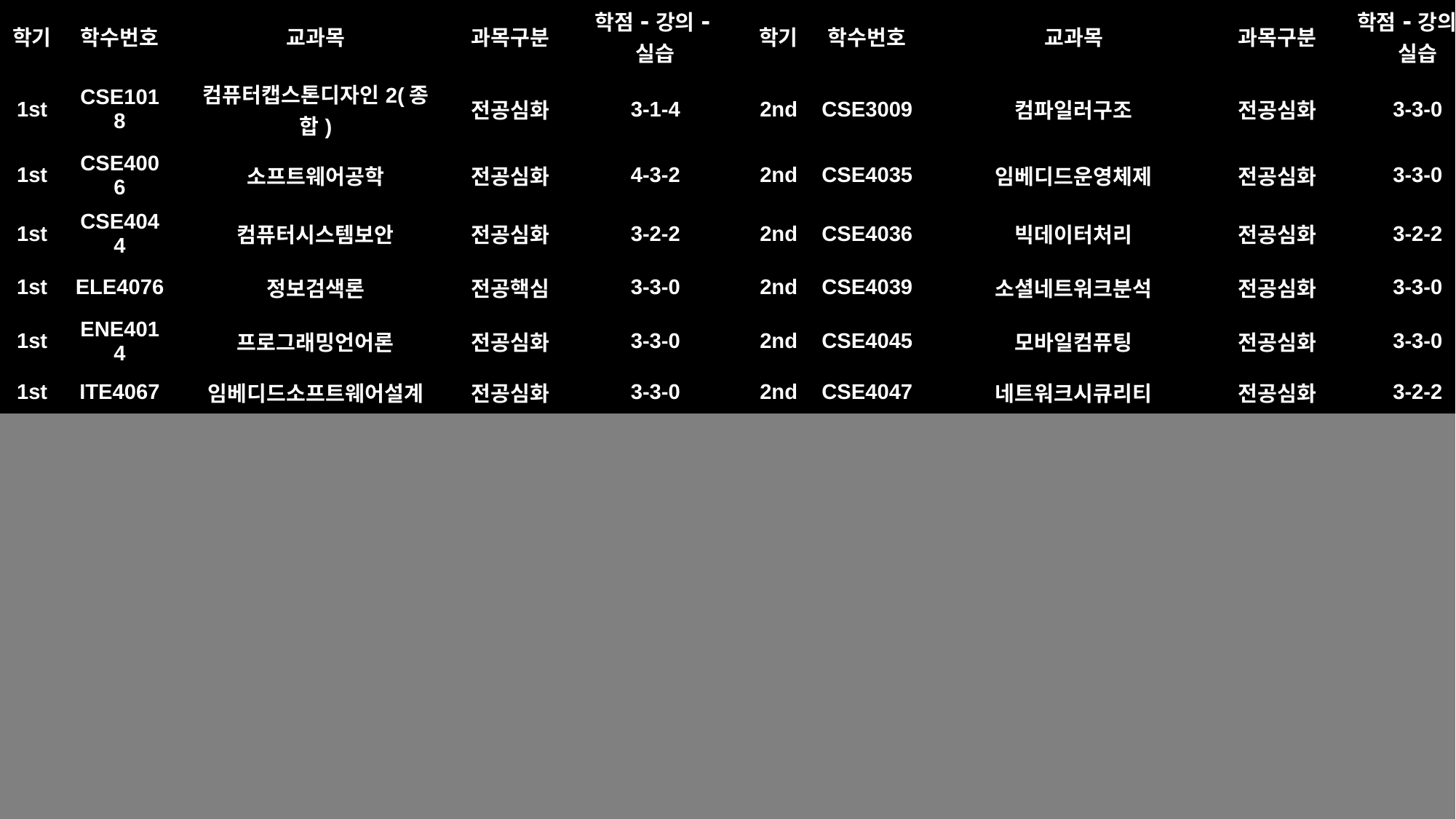

| 학기 | 학수번호 | 교과목 | 과목구분 | 학점-강의-실습 | 학기 | 학수번호 | 교과목 | 과목구분 | 학점-강의-실습 |
| --- | --- | --- | --- | --- | --- | --- | --- | --- | --- |
| 1st | CSE1018 | 컴퓨터캡스톤디자인2(종합) | 전공심화 | 3-1-4 | 2nd | CSE3009 | 컴파일러구조 | 전공심화 | 3-3-0 |
| 1st | CSE4006 | 소프트웨어공학 | 전공심화 | 4-3-2 | 2nd | CSE4035 | 임베디드운영체제 | 전공심화 | 3-3-0 |
| 1st | CSE4044 | 컴퓨터시스템보안 | 전공심화 | 3-2-2 | 2nd | CSE4036 | 빅데이터처리 | 전공심화 | 3-2-2 |
| 1st | ELE4076 | 정보검색론 | 전공핵심 | 3-3-0 | 2nd | CSE4039 | 소셜네트워크분석 | 전공심화 | 3-3-0 |
| 1st | ENE4014 | 프로그래밍언어론 | 전공심화 | 3-3-0 | 2nd | CSE4045 | 모바일컴퓨팅 | 전공심화 | 3-3-0 |
| 1st | ITE4067 | 임베디드소프트웨어설계 | 전공심화 | 3-3-0 | 2nd | CSE4047 | 네트워크시큐리티 | 전공심화 | 3-2-2 |